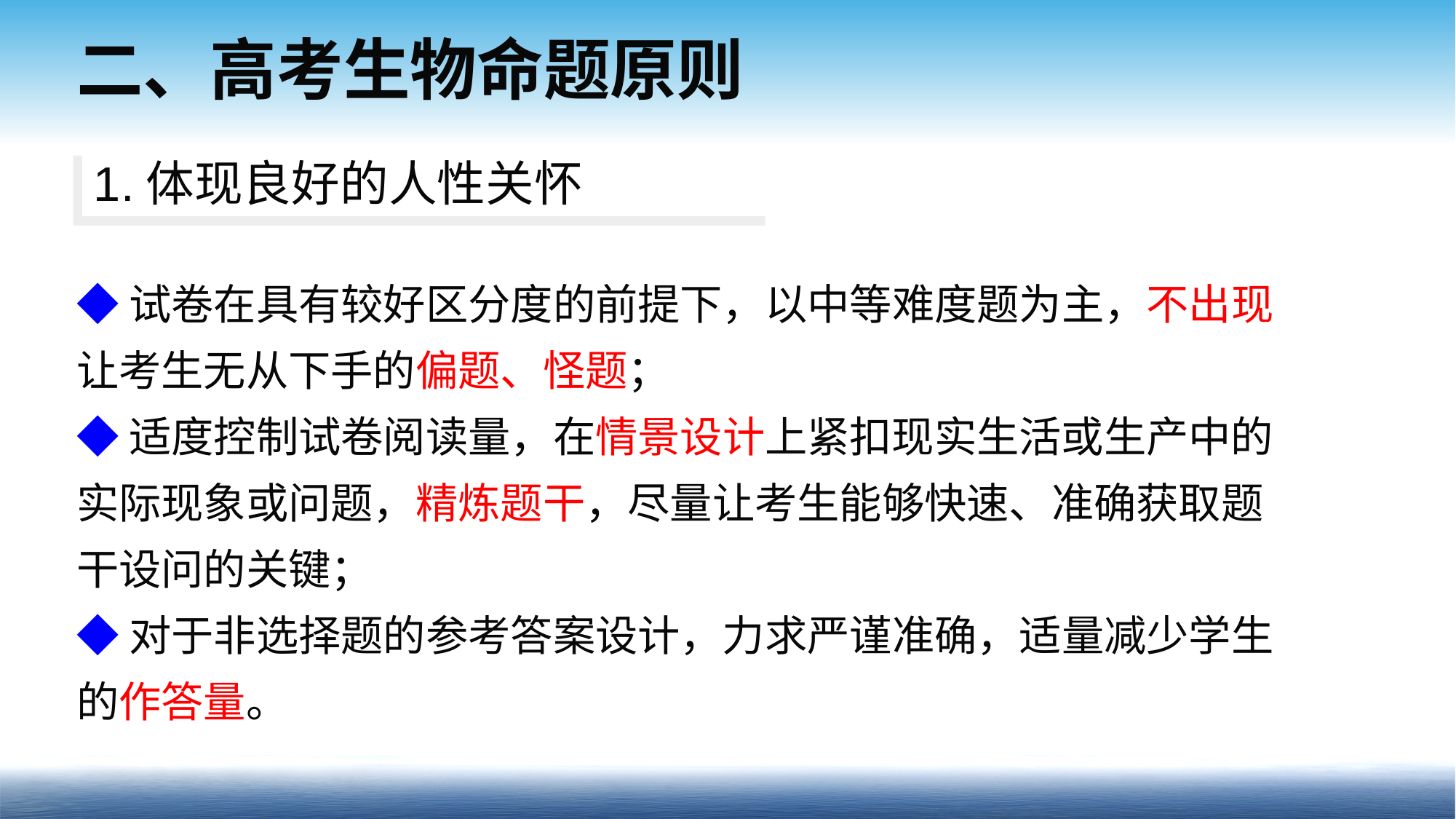

二、高考生物命题原则

1.体现良好的人性关怀
◆试卷在具有较好区分度的前提下，以中等难度题为主，不出现让考生无从下手的偏题、怪题；
◆适度控制试卷阅读量，在情景设计上紧扣现实生活或生产中的实际现象或问题，精炼题干，尽量让考生能够快速、准确获取题干设问的关键；
◆对于非选择题的参考答案设计，力求严谨准确，适量减少学生的作答量。